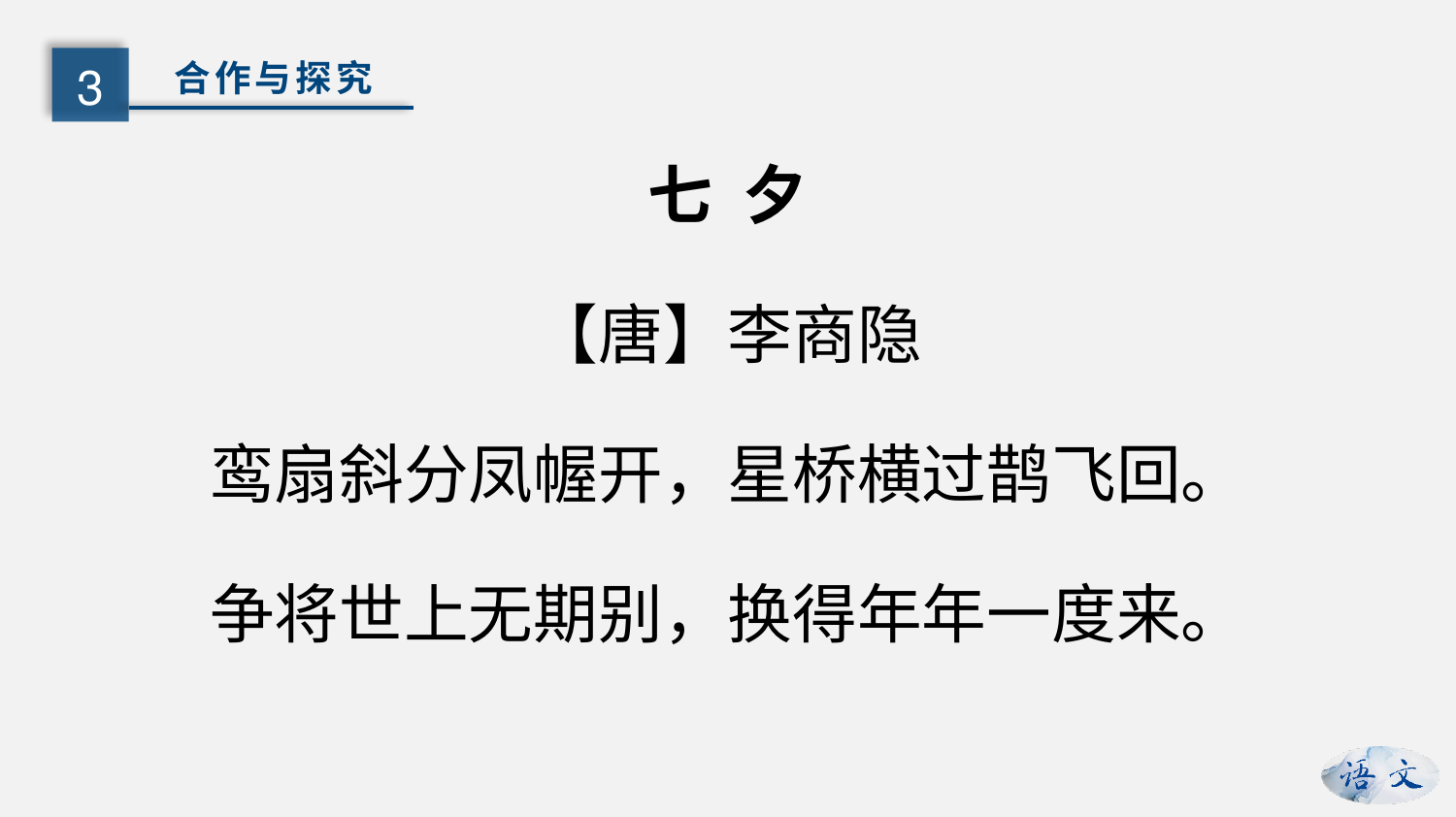

七  夕
【唐】李商隐
鸾扇斜分凤幄开，星桥横过鹊飞回。
争将世上无期别，换得年年一度来。